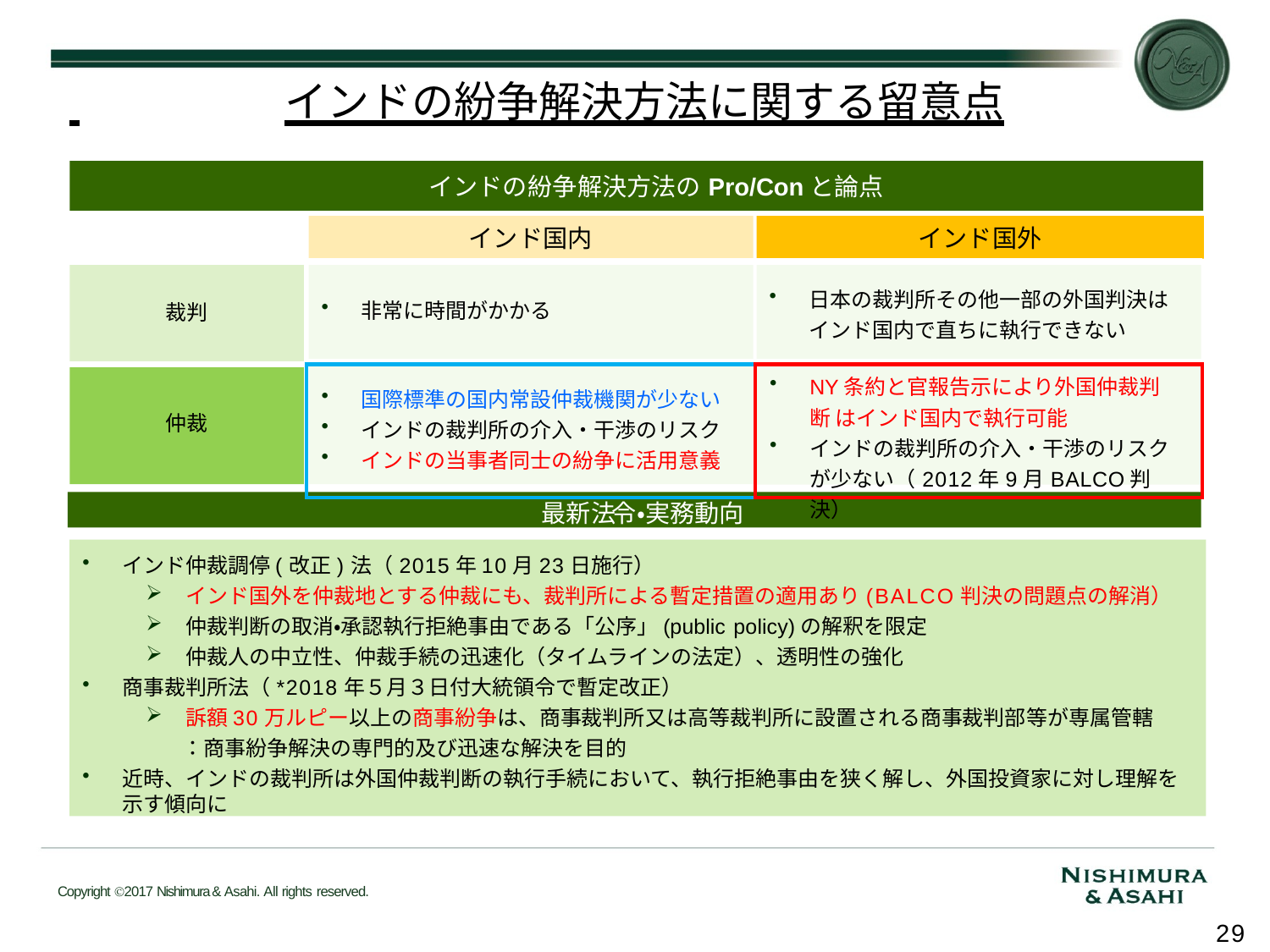

# インドの紛争解決方法に関する留意点

| インドの紛争解決方法のPro/Conと論点 |  |  |
| --- | --- | --- |
| インド国内 |  | インド国外 |
| 裁判 | 非常に時間がかかる | 日本の裁判所その他一部の外国判決は インド国内で直ちに執行できない |
| 仲裁 | 国際標準の国内常設仲裁機関が少ない インドの裁判所の介入・干渉のリスク インドの当事者同士の紛争に活用意義 | NY条約と官報告示により外国仲裁判断 はインド国内で執行可能 インドの裁判所の介入・干渉のリスク が少ない（2012年9月BALCO判決） |

最新法令・実務動向
インド仲裁調停(改正)法（2015年10月23日施行）
インド国外を仲裁地とする仲裁にも、裁判所による暫定措置の適用あり(BALCO判決の問題点の解消）
仲裁判断の取消・承認執行拒絶事由である「公序」(public policy)の解釈を限定
仲裁人の中立性、仲裁手続の迅速化（タイムラインの法定）、透明性の強化
商事裁判所法（*2018年５月３日付大統領令で暫定改正）
訴額30万ルピー以上の商事紛争は、商事裁判所又は高等裁判所に設置される商事裁判部等が専属管轄
：商事紛争解決の専門的及び迅速な解決を目的
近時、インドの裁判所は外国仲裁判断の執行手続において、執行拒絶事由を狭く解し、外国投資家に対し理解を 示す傾向に
Copyright Ⓒ2017 Nishimura & Asahi. All rights reserved.
29